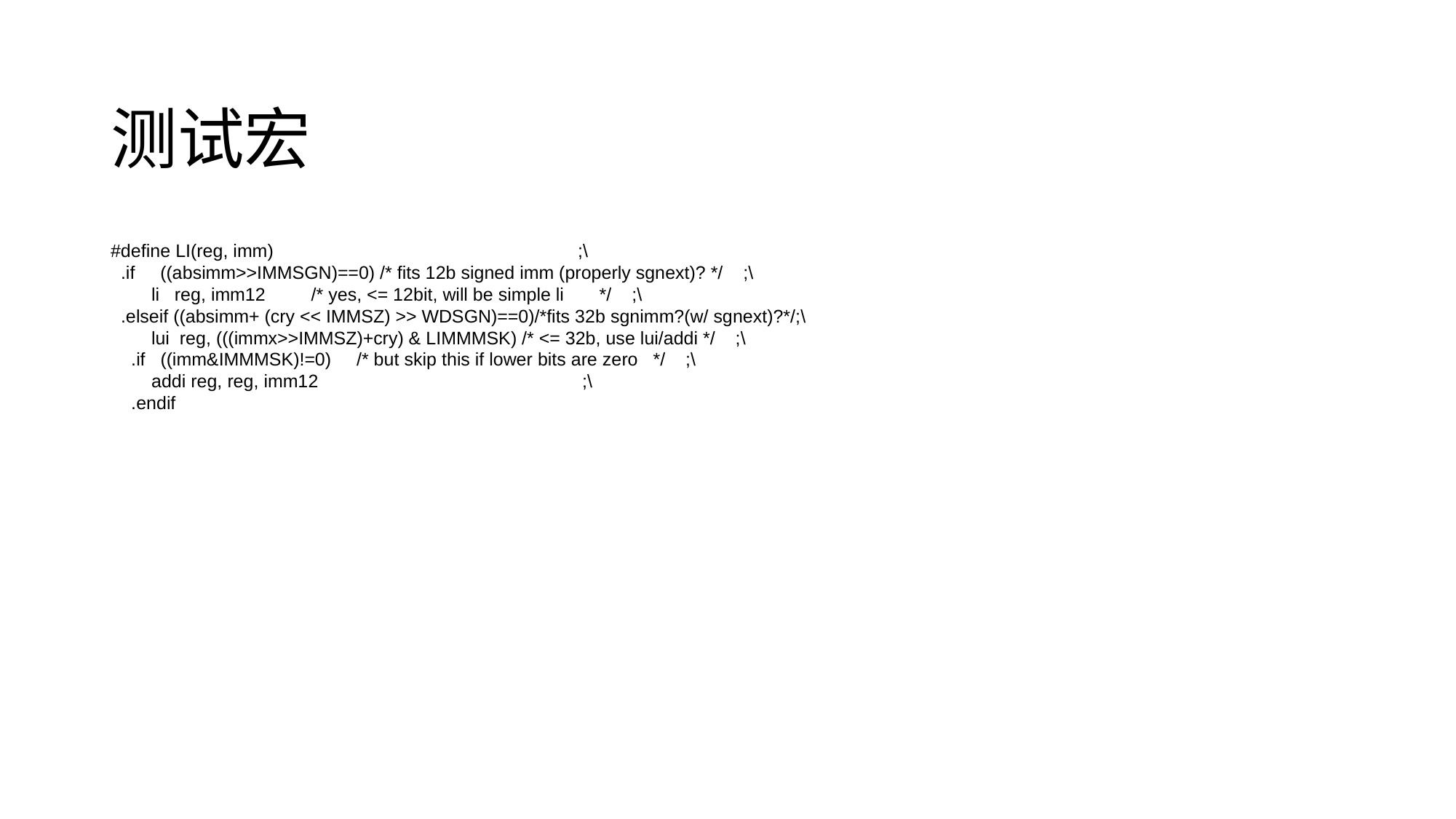

# 测试宏
#define LI(reg, imm)                                                            ;\
  .if     ((absimm>>IMMSGN)==0) /* fits 12b signed imm (properly sgnext)? */    ;\
        li   reg, imm12         /* yes, <= 12bit, will be simple li       */    ;\
  .elseif ((absimm+ (cry << IMMSZ) >> WDSGN)==0)/*fits 32b sgnimm?(w/ sgnext)?*/;\
        lui  reg, (((immx>>IMMSZ)+cry) & LIMMMSK) /* <= 32b, use lui/addi */    ;\
    .if   ((imm&IMMMSK)!=0)     /* but skip this if lower bits are zero   */    ;\
        addi reg, reg, imm12                                                    ;\
    .endif